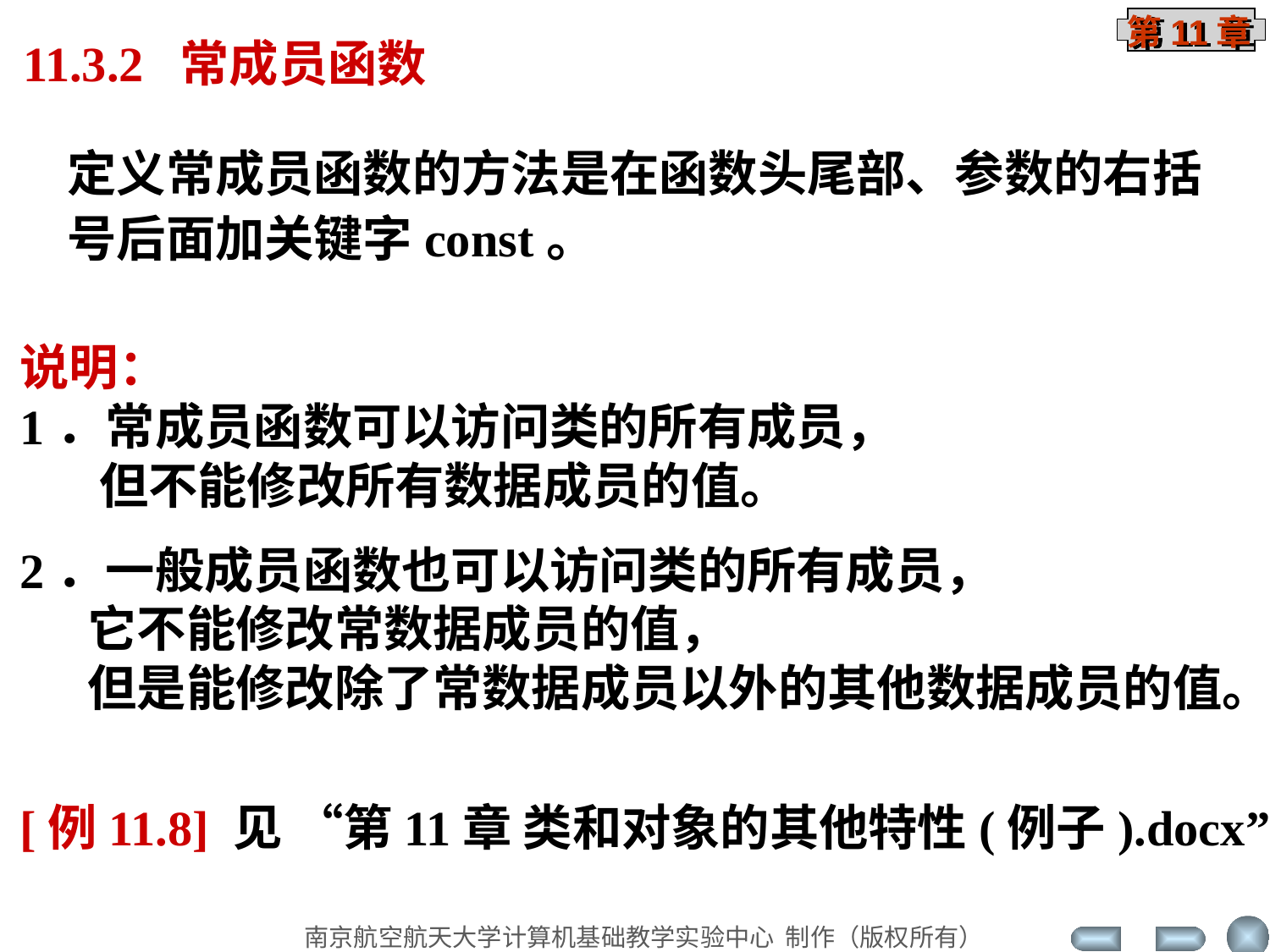

11.3.2  常成员函数
定义常成员函数的方法是在函数头尾部、参数的右括号后面加关键字const。
说明：
1．常成员函数可以访问类的所有成员，
      但不能修改所有数据成员的值。
2．一般成员函数也可以访问类的所有成员，
     它不能修改常数据成员的值，
     但是能修改除了常数据成员以外的其他数据成员的值。
[例11.8] 见 “第11章 类和对象的其他特性(例子).docx”